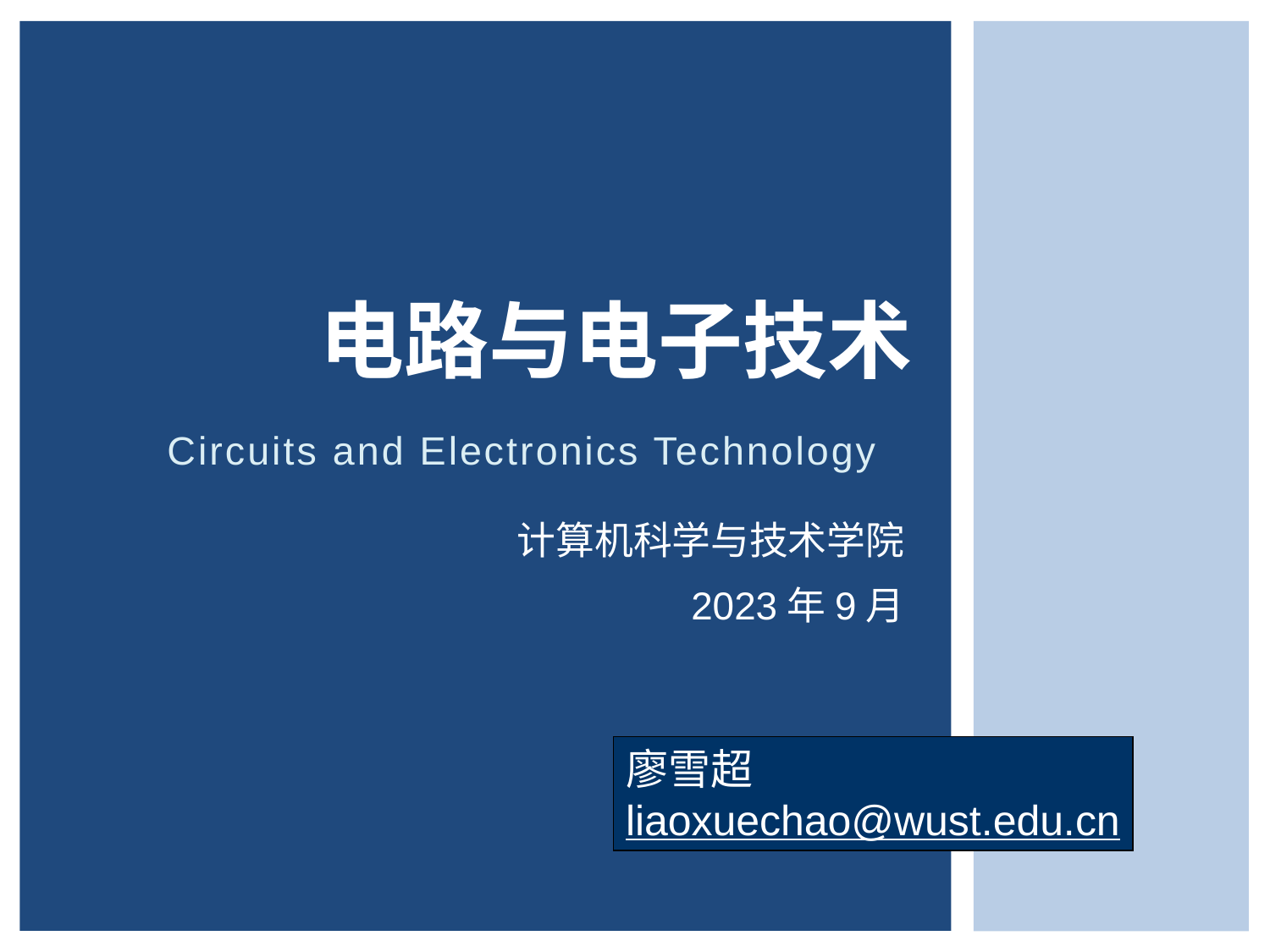

封面
电路与电子技术
Circuits and Electronics Technology
计算机科学与技术学院

2023年9月
廖雪超
liaoxuechao@wust.edu.cn